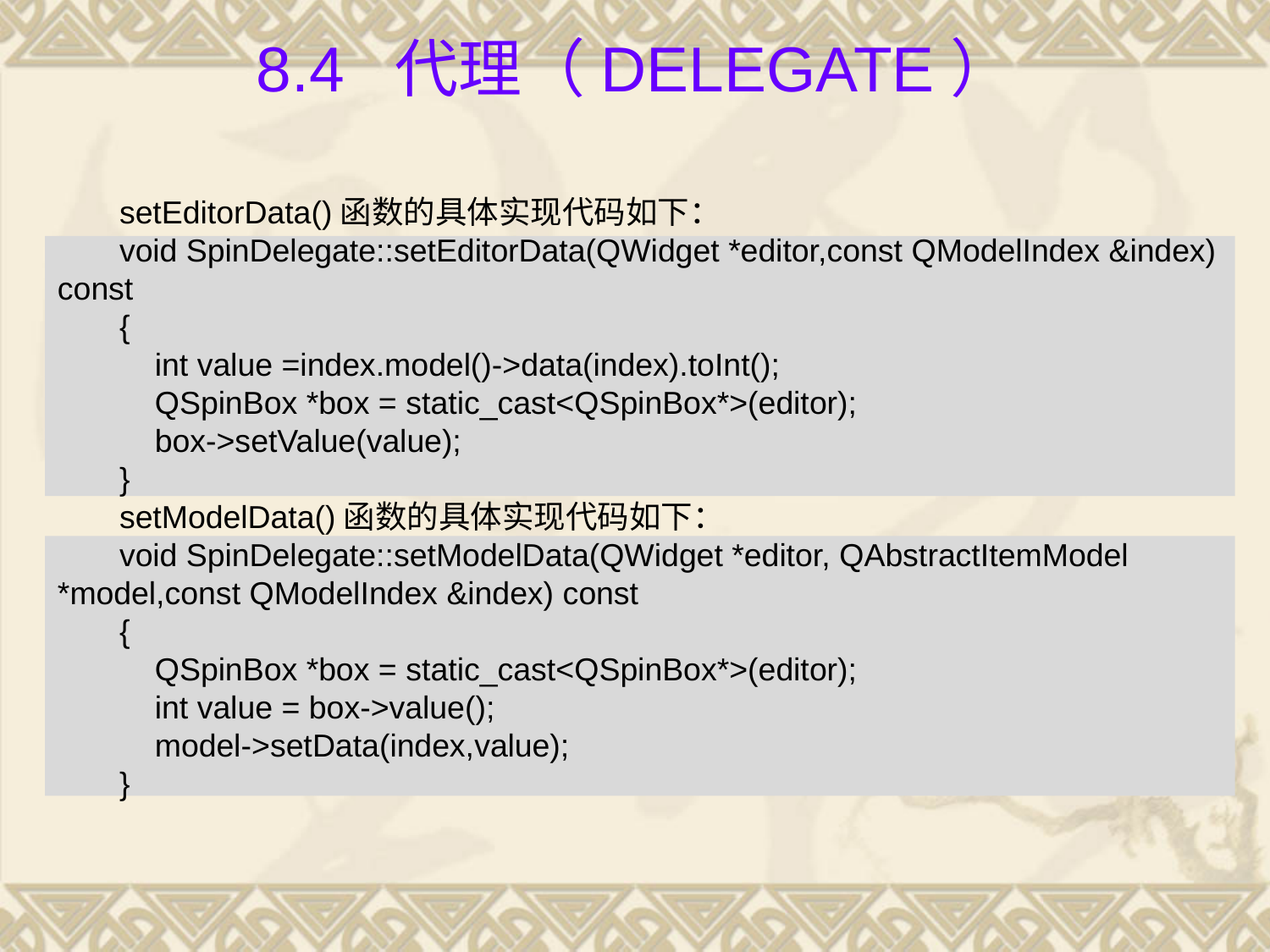

# 8.4  代理（Delegate）
setEditorData()函数的具体实现代码如下：
void SpinDelegate::setEditorData(QWidget *editor,const QModelIndex &index) const
{
    int value =index.model()->data(index).toInt();
    QSpinBox *box = static_cast<QSpinBox*>(editor);
    box->setValue(value);
}
setModelData()函数的具体实现代码如下：
void SpinDelegate::setModelData(QWidget *editor, QAbstractItemModel *model,const QModelIndex &index) const
{
    QSpinBox *box = static_cast<QSpinBox*>(editor);
    int value = box->value();
    model->setData(index,value);
}